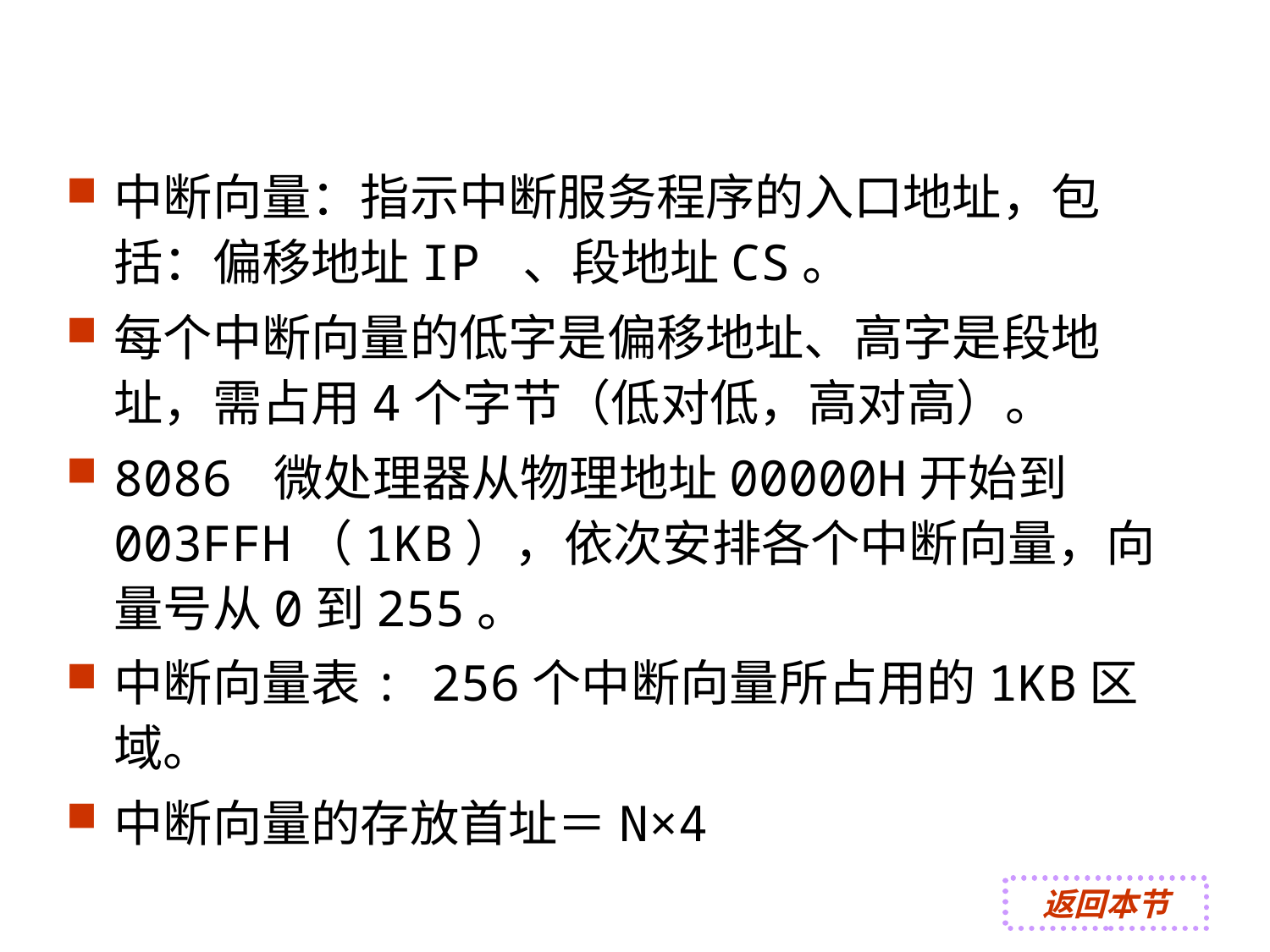

#
中断向量：指示中断服务程序的入口地址，包括：偏移地址IP 、段地址CS。
每个中断向量的低字是偏移地址、高字是段地址，需占用4个字节（低对低，高对高）。
8086 微处理器从物理地址00000H开始到003FFH（1KB），依次安排各个中断向量，向量号从0到255。
中断向量表: 256个中断向量所占用的1KB区域。
中断向量的存放首址＝N×4
返回本节